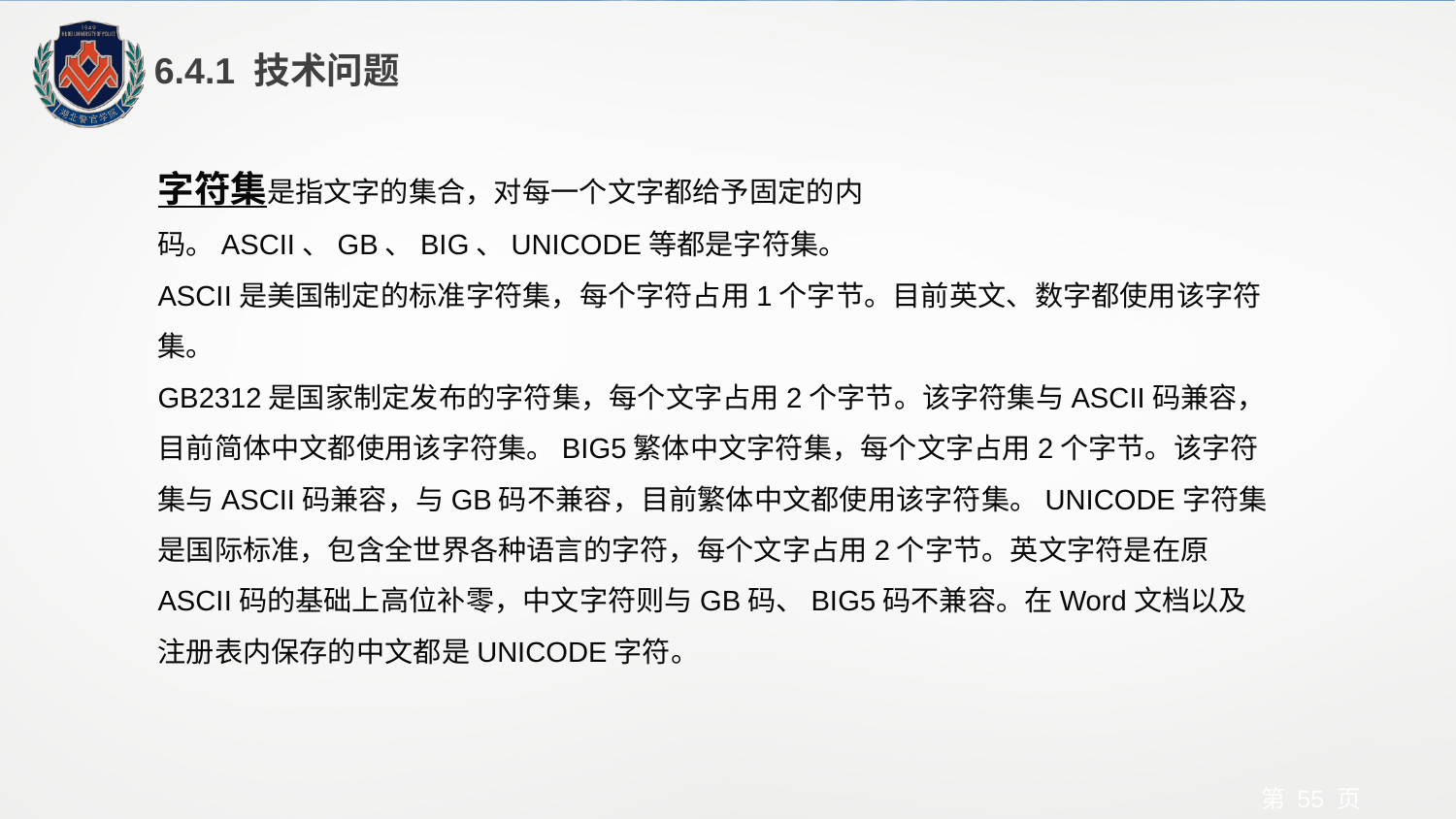

6.4.1 技术问题
字符集是指文字的集合，对每一个文字都给予固定的内码。ASCII、GB、BIG、UNICODE等都是字符集。
ASCII是美国制定的标准字符集，每个字符占用1个字节。目前英文、数字都使用该字符集。
GB2312是国家制定发布的字符集，每个文字占用2个字节。该字符集与ASCII码兼容，目前简体中文都使用该字符集。BIG5繁体中文字符集，每个文字占用2个字节。该字符集与ASCII码兼容，与GB码不兼容，目前繁体中文都使用该字符集。UNICODE字符集是国际标准，包含全世界各种语言的字符，每个文字占用2个字节。英文字符是在原ASCII码的基础上高位补零，中文字符则与GB码、BIG5码不兼容。在Word文档以及注册表内保存的中文都是UNICODE字符。